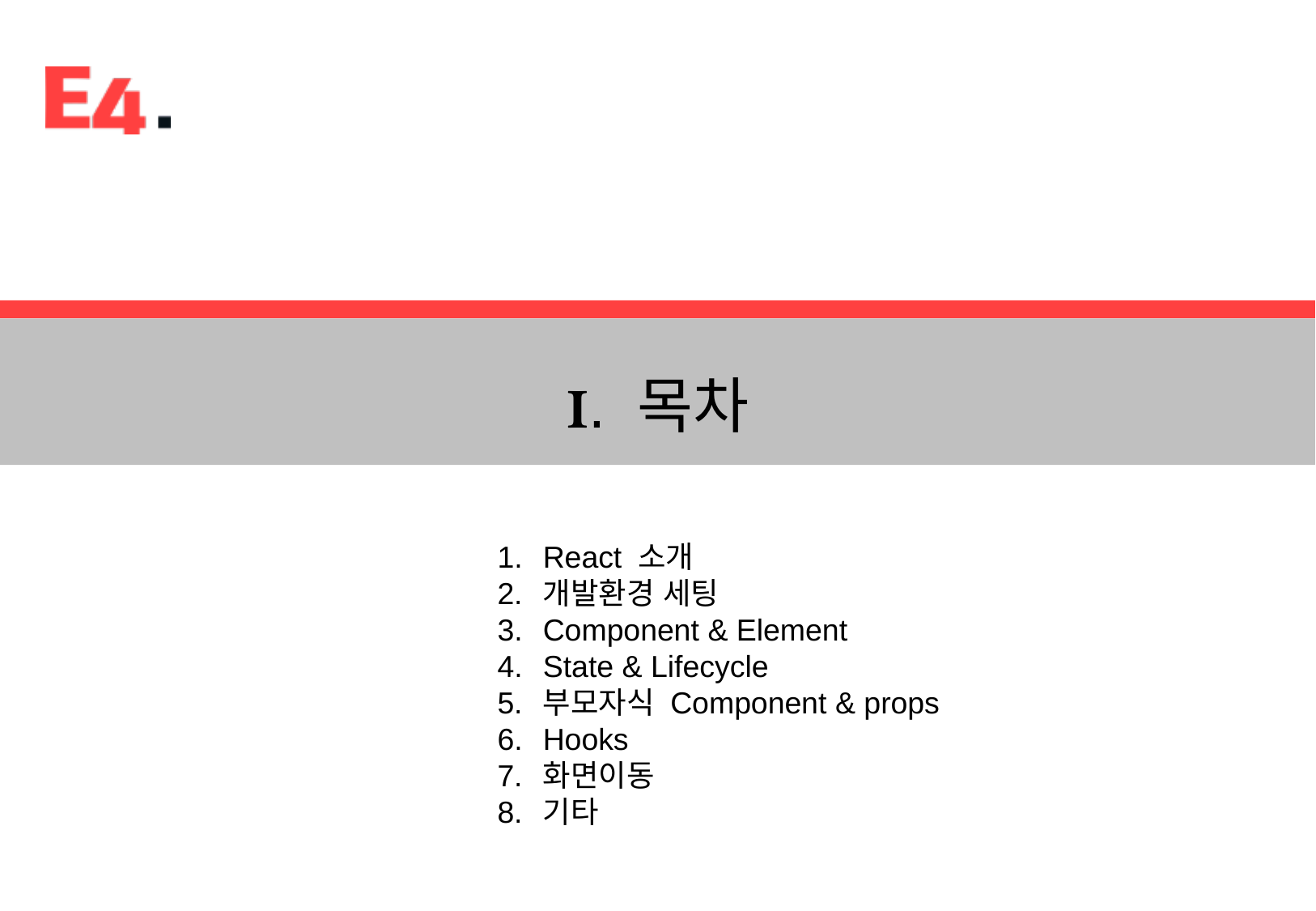

Ⅰ. 목차
React 소개
개발환경 세팅
Component & Element
State & Lifecycle
부모자식 Component & props
Hooks
화면이동
기타